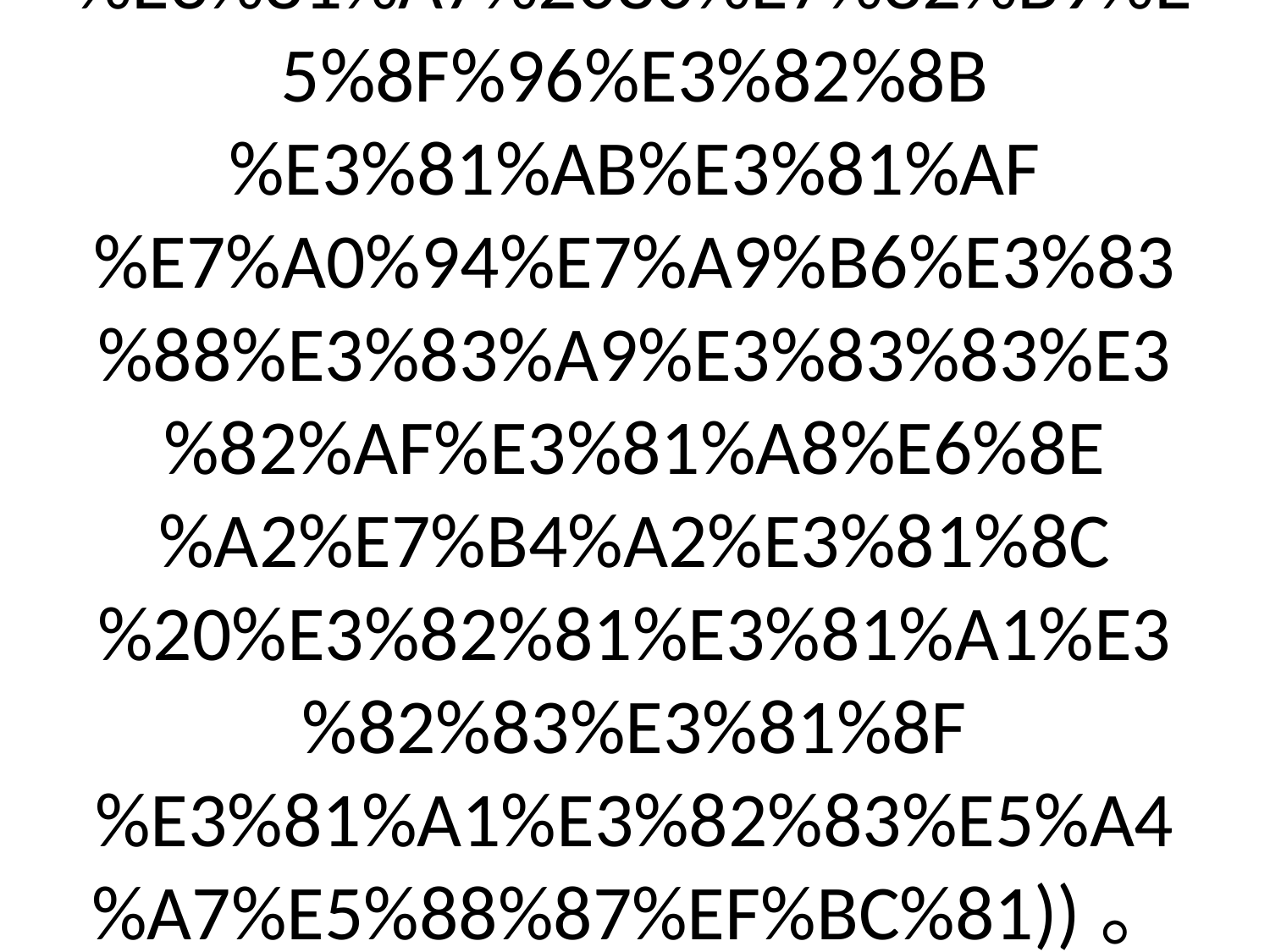

# - **探索で資源と得点を回収:** とはいえ**遺跡探索をおろそかにすると得点上限が伸びません**。偶像トークンは入手するだけで各3点になりますし、守護者討伐も各5点です。研究トラックだけに集中していると偶像（＝探索点）や守護者点がゼロのまま終わる危険があります。そこで**最低でも1回、できれば複数回の遺跡発見**をゲーム中に行いましょう。前述したようにレベル1発見＋守護者討伐で最大8点、レベル2なら11点と高得点です ([〖アルナック攻略〗目指せ脱初心者！鳥面で80点を安定して取る方法！ - カズンズンブログ](https://kazunzun.com/wp/arunakku-kihonsenryaku#:~:text=%E3%83%AC%E3%83%99%E3%83%AB%E2%85%A0%E3%81%AE%E6%8E%A2%E7%B4%A2%E3%81%AA%E3%82%89%20%E5%AE%88%E8%AD%B7%E8%80%85%E3%81%BE%E3%81%A7%E5%80%92%E3%81%97%E3%81%A68%E7%82%B9%E5%8F%96%E3%82%8C%E3%82%8B%E3%81%97%E3%80%81%20%E3%83%AC%E3%83%99%E3%83%AB%E2%85%A1%E3%81%AE%E6%8E%A2%E7%B4%A2%E3%81%AA%E3%82%8911%E7%82%B9%E5%8F%96%E3%82%8C%E3%81%BE%E3%81%99%E3%80%82))。**探索一回で得られる得点は軽視できない**規模なので、研究と並行して中盤以降に狙っていきます ([〖アルナック攻略〗目指せ脱初心者！鳥面で80点を安定して取る方法！ - カズンズンブログ](https://kazunzun.com/wp/arunakku-kihonsenryaku#:~:text=%E5%AE%9F%E9%9A%9B%E3%81%AF1%E5%9B%9E%E6%8E%A2%E7%B4%A2%E3%81%AB%E3%81%84%E3%81%91%E3%81%B0%20%E5%81%B6%E5%83%8F%E3%81%A8%E5%AE%88%E8%AD%B7%E8%80%85%E3%81%AE%E3%83%9D%E3%82%A4%E3%83%B3%E3%83%88%E3%81%AF%E5%8F%96%E3%82%8C%E3%82%8B%E3%81%AE%E3%81%A7%2080%E7%82%B9%E5%8F%96%E3%82%8B%E3%81%AB%E3%81%AF%E7%A0%94%E7%A9%B6%E3%83%88%E3%83%A9%E3%83%83%E3%82%AF%E3%81%A8%E6%8E%A2%E7%B4%A2%E3%81%8C%20%E3%82%81%E3%81%A1%E3%82%83%E3%81%8F%E3%81%A1%E3%82%83%E5%A4%A7%E5%88%87%EF%BC%81))。発見した遺跡から得られる偶像は、使えばリソース供給源・置けば点数として働きますから、探索行為自体も研究を助ける側面があります。実際、**一度でも探索に行けば偶像と守護者のポイントが手に入り、研究＋探索の両立が80点への近道**だと指摘されています ([〖アルナック攻略〗目指せ脱初心者！鳥面で80点を安定して取る方法！ - カズンズンブログ](https://kazunzun.com/wp/arunakku-kihonsenryaku#:~:text=%E3%81%9D%E3%82%8C%E3%81%8F%E3%82%89%E3%81%84%E3%81%84%E3%81%8D%E3%81%BE%E3%81%99)) ([〖アルナック攻略〗目指せ脱初心者！鳥面で80点を安定して取る方法！ - カズンズンブログ](https://kazunzun.com/wp/arunakku-kihonsenryaku#:~:text=%E5%AE%9F%E9%9A%9B%E3%81%AF1%E5%9B%9E%E6%8E%A2%E7%B4%A2%E3%81%AB%E3%81%84%E3%81%91%E3%81%B0%20%E5%81%B6%E5%83%8F%E3%81%A8%E5%AE%88%E8%AD%B7%E8%80%85%E3%81%AE%E3%83%9D%E3%82%A4%E3%83%B3%E3%83%88%E3%81%AF%E5%8F%96%E3%82%8C%E3%82%8B%E3%81%AE%E3%81%A7%2080%E7%82%B9%E5%8F%96%E3%82%8B%E3%81%AB%E3%81%AF%E7%A0%94%E7%A9%B6%E3%83%88%E3%83%A9%E3%83%83%E3%82%AF%E3%81%A8%E6%8E%A2%E7%B4%A2%E3%81%8C%20%E3%82%81%E3%81%A1%E3%82%83%E3%81%8F%E3%81%A1%E3%82%83%E5%A4%A7%E5%88%87%EF%BC%81))。したがって**研究7：探索3**くらいの比重を目安に、要所で探索も織り交ぜましょう。